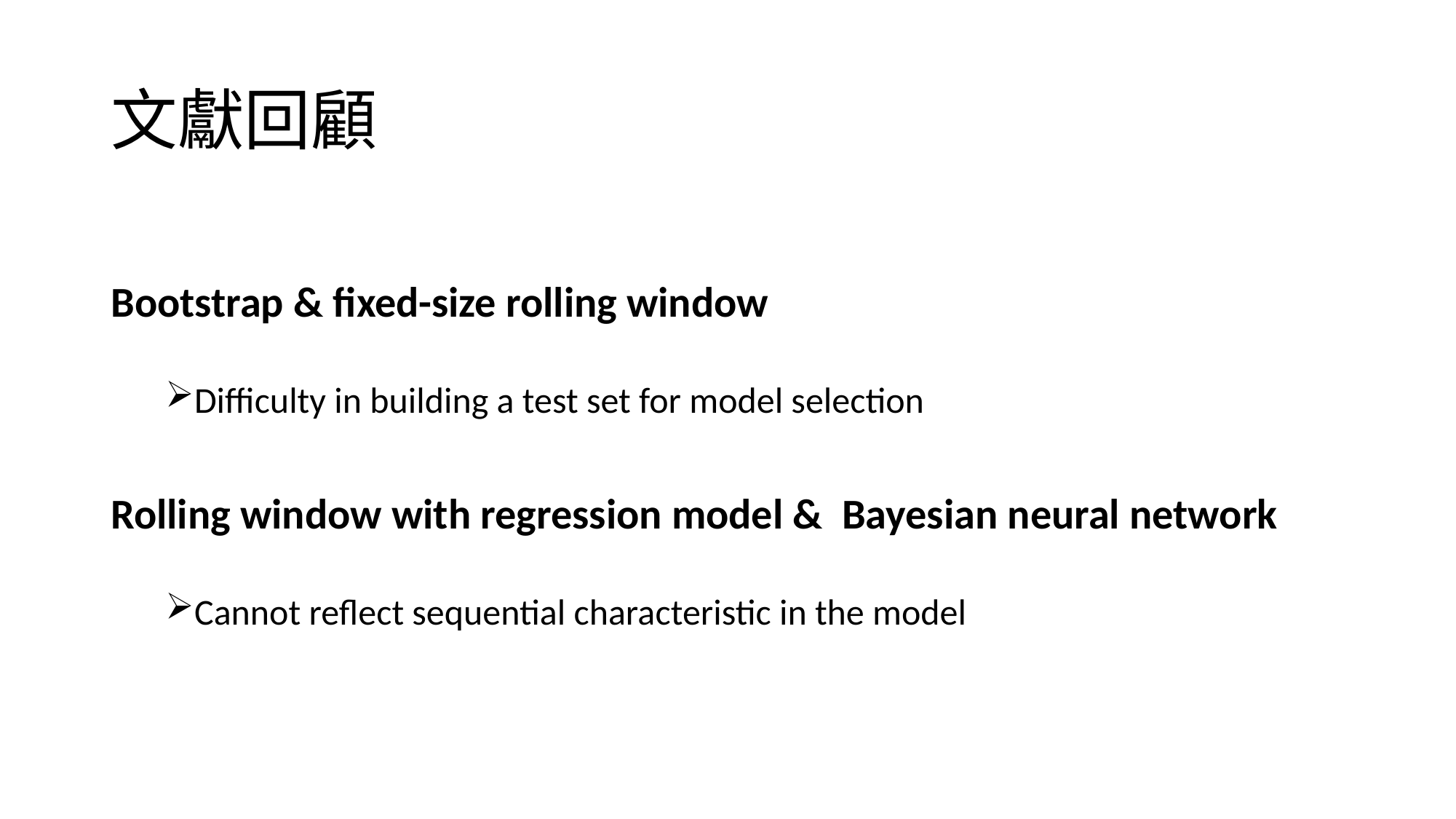

# 文獻回顧
Bootstrap & fixed-size rolling window
Difficulty in building a test set for model selection
Rolling window with regression model &  Bayesian neural network
Cannot reflect sequential characteristic in the model